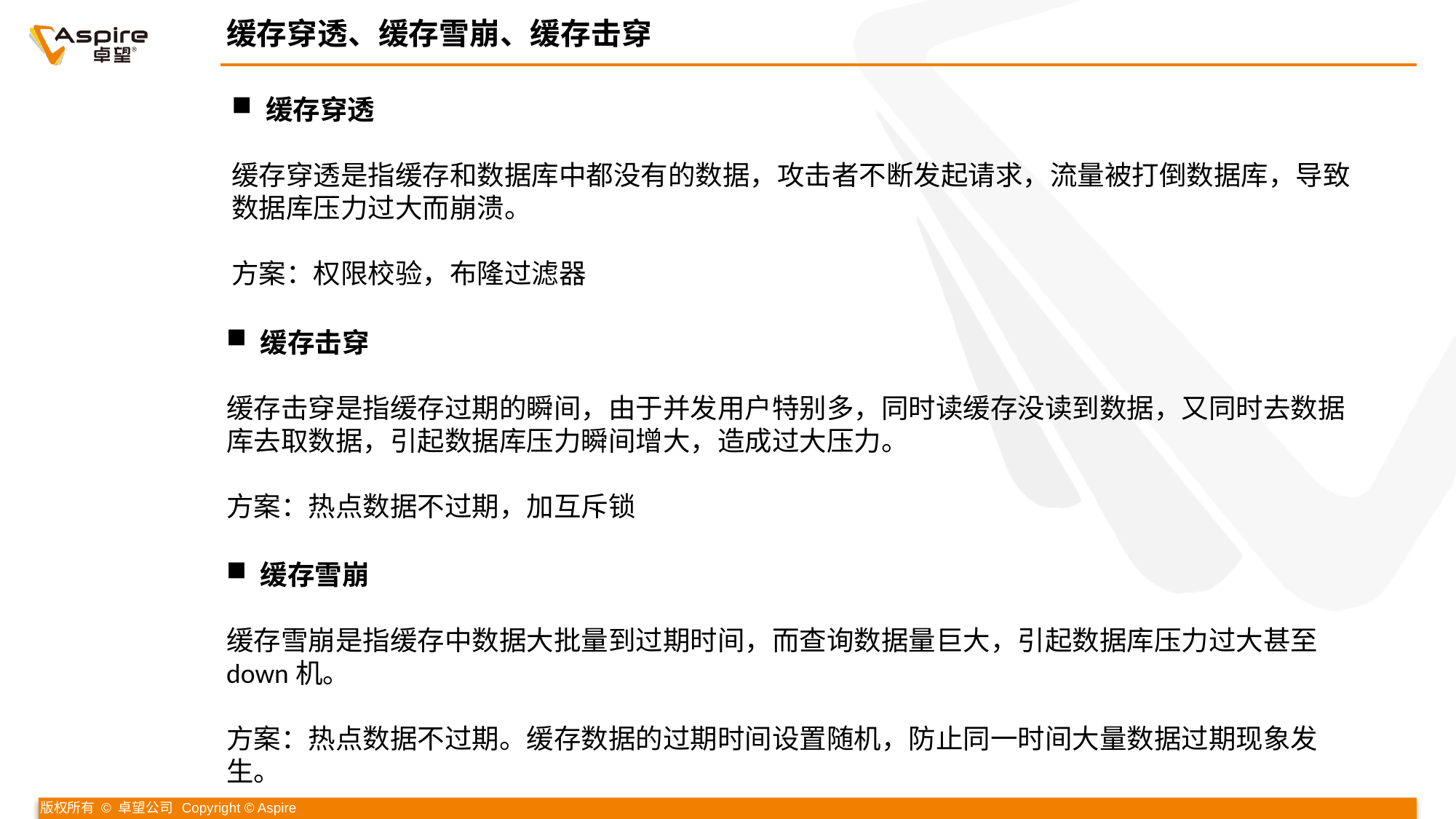

缓存穿透、缓存雪崩、缓存击穿
缓存穿透

缓存穿透是指缓存和数据库中都没有的数据，攻击者不断发起请求，流量被打倒数据库，导致数据库压力过大而崩溃。

方案：权限校验，布隆过滤器

缓存击穿

缓存击穿是指缓存过期的瞬间，由于并发用户特别多，同时读缓存没读到数据，又同时去数据库去取数据，引起数据库压力瞬间增大，造成过大压力。

方案：热点数据不过期，加互斥锁

缓存雪崩

缓存雪崩是指缓存中数据大批量到过期时间，而查询数据量巨大，引起数据库压力过大甚至down机。

方案：热点数据不过期。缓存数据的过期时间设置随机，防止同一时间大量数据过期现象发生。